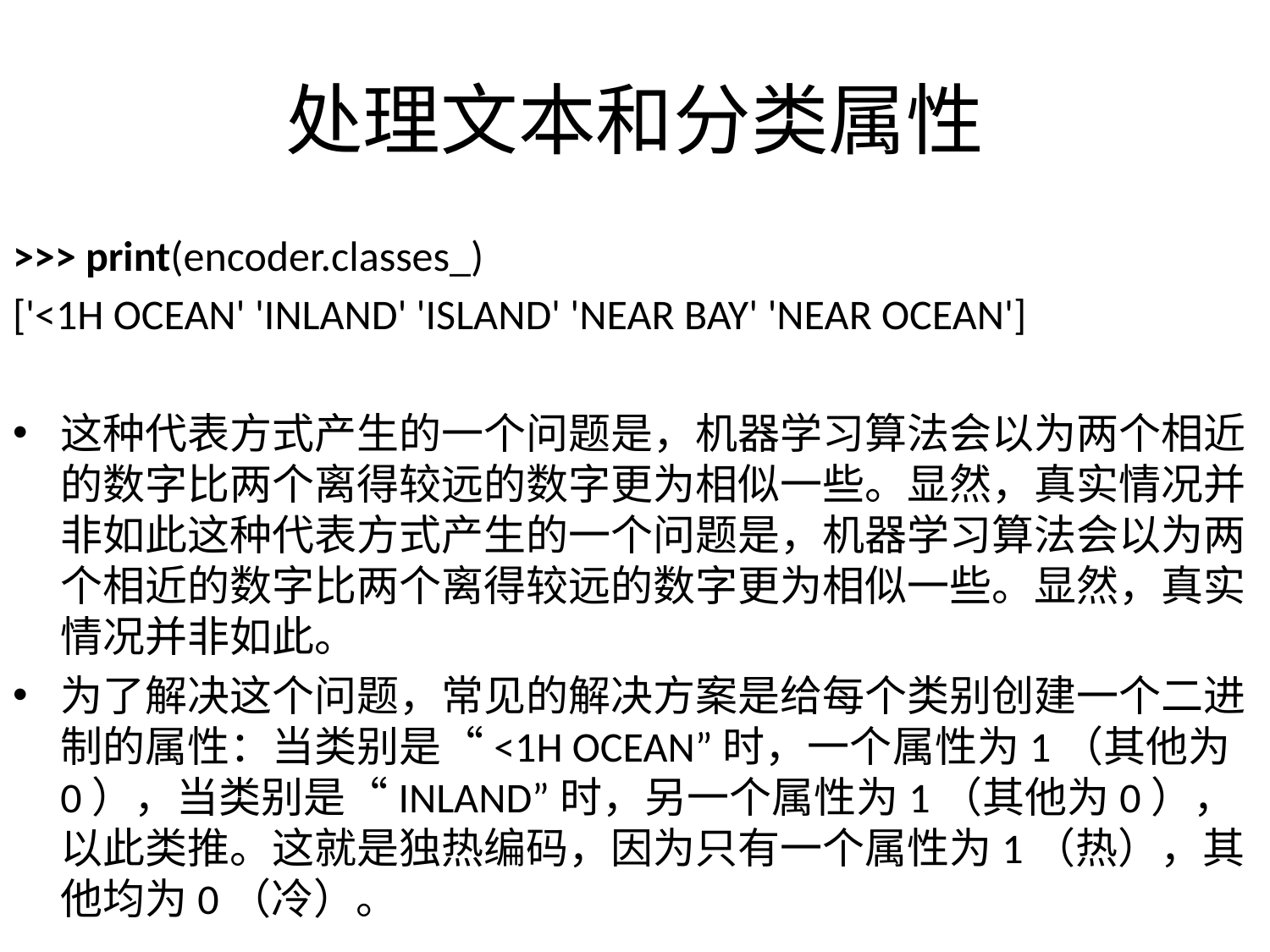

# 处理文本和分类属性
>>> print(encoder.classes_)
['<1H OCEAN' 'INLAND' 'ISLAND' 'NEAR BAY' 'NEAR OCEAN']

这种代表方式产生的一个问题是，机器学习算法会以为两个相近的数字比两个离得较远的数字更为相似一些。显然，真实情况并非如此这种代表方式产生的一个问题是，机器学习算法会以为两个相近的数字比两个离得较远的数字更为相似一些。显然，真实情况并非如此。
为了解决这个问题，常见的解决方案是给每个类别创建一个二进制的属性：当类别是“<1H OCEAN”时，一个属性为1（其他为0），当类别是“INLAND”时，另一个属性为1（其他为0），以此类推。这就是独热编码，因为只有一个属性为1（热），其他均为0（冷）。